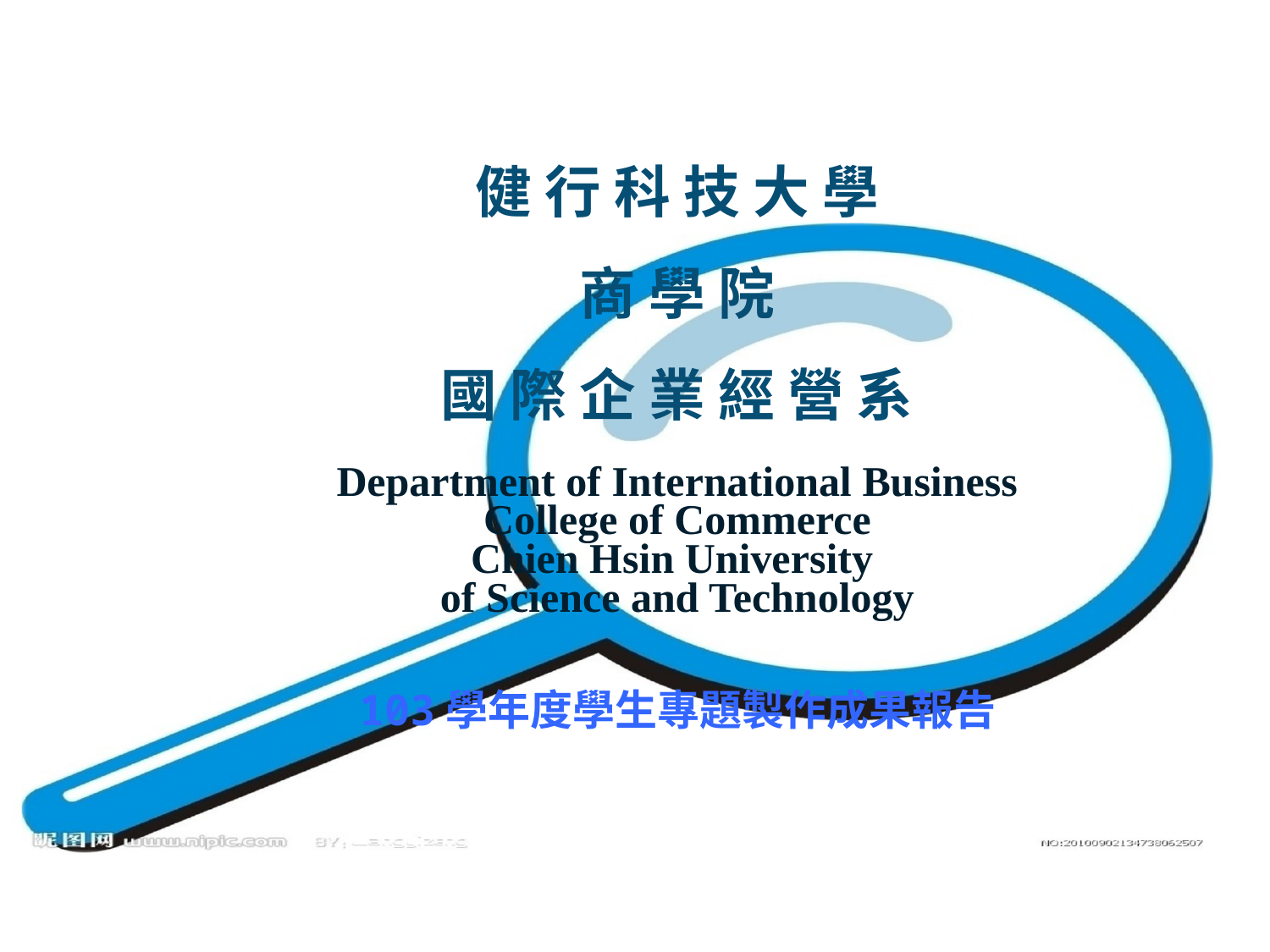

健 行 科 技 大 學
商 學 院
國 際 企 業 經 營 系

Department of International Business
College of Commerce
Chien Hsin University
of Science and Technology

103學年度學生專題製作成果報告